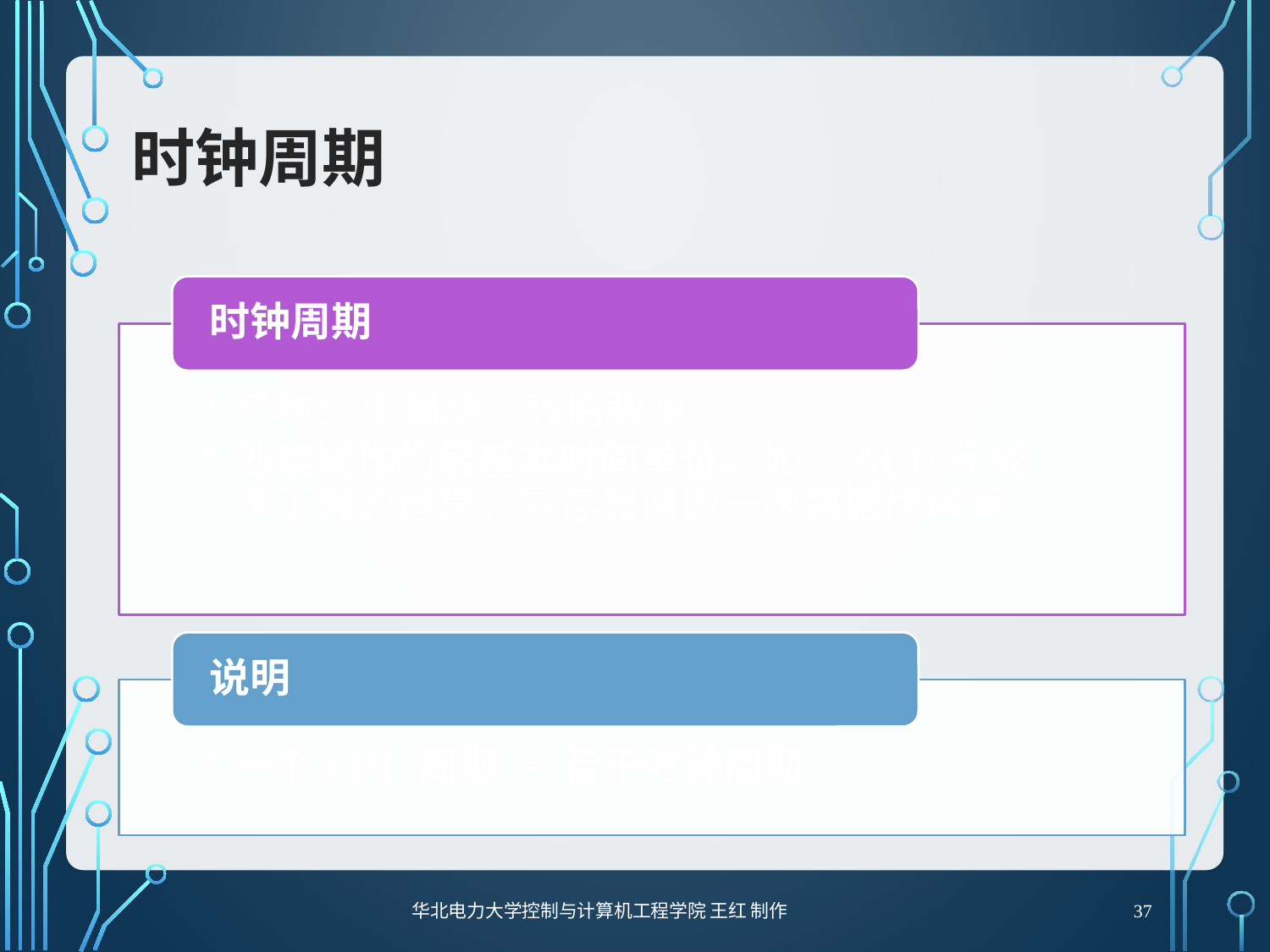

# 时钟周期
又称：T周期、节拍脉冲
处理操作的最基本时间单位。如：ALU完成一次正确的运算；寄存器间的一次数据传送等
时钟周期
一个CPU周期 = 若干时钟周期
说明
37
华北电力大学控制与计算机工程学院 王红 制作